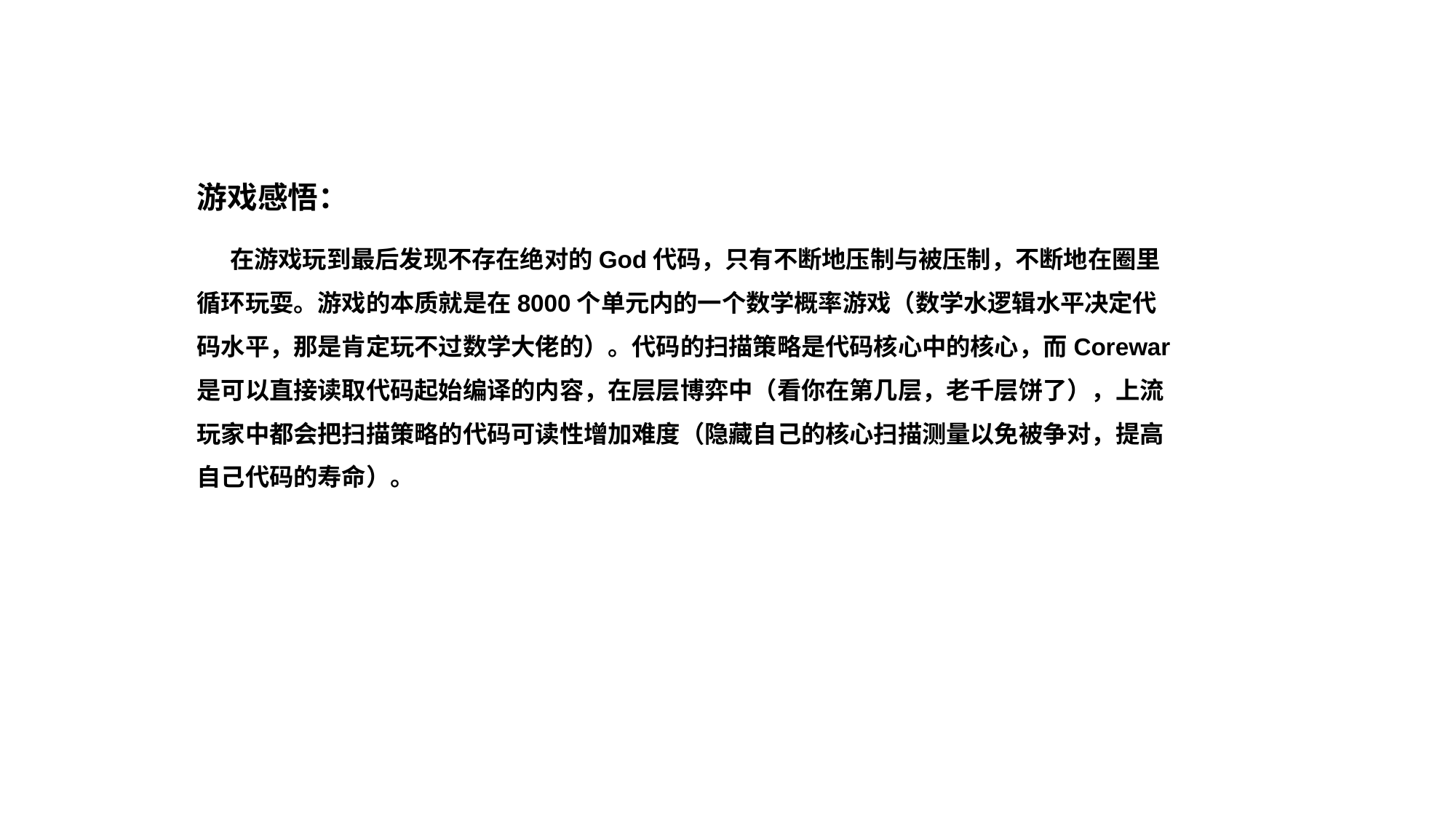

游戏感悟：
     在游戏玩到最后发现不存在绝对的God代码，只有不断地压制与被压制，不断地在圈里循环玩耍。游戏的本质就是在8000个单元内的一个数学概率游戏（数学水逻辑水平决定代码水平，那是肯定玩不过数学大佬的）。代码的扫描策略是代码核心中的核心，而Corewar是可以直接读取代码起始编译的内容，在层层博弈中（看你在第几层，老千层饼了），上流玩家中都会把扫描策略的代码可读性增加难度（隐藏自己的核心扫描测量以免被争对，提高自己代码的寿命）。